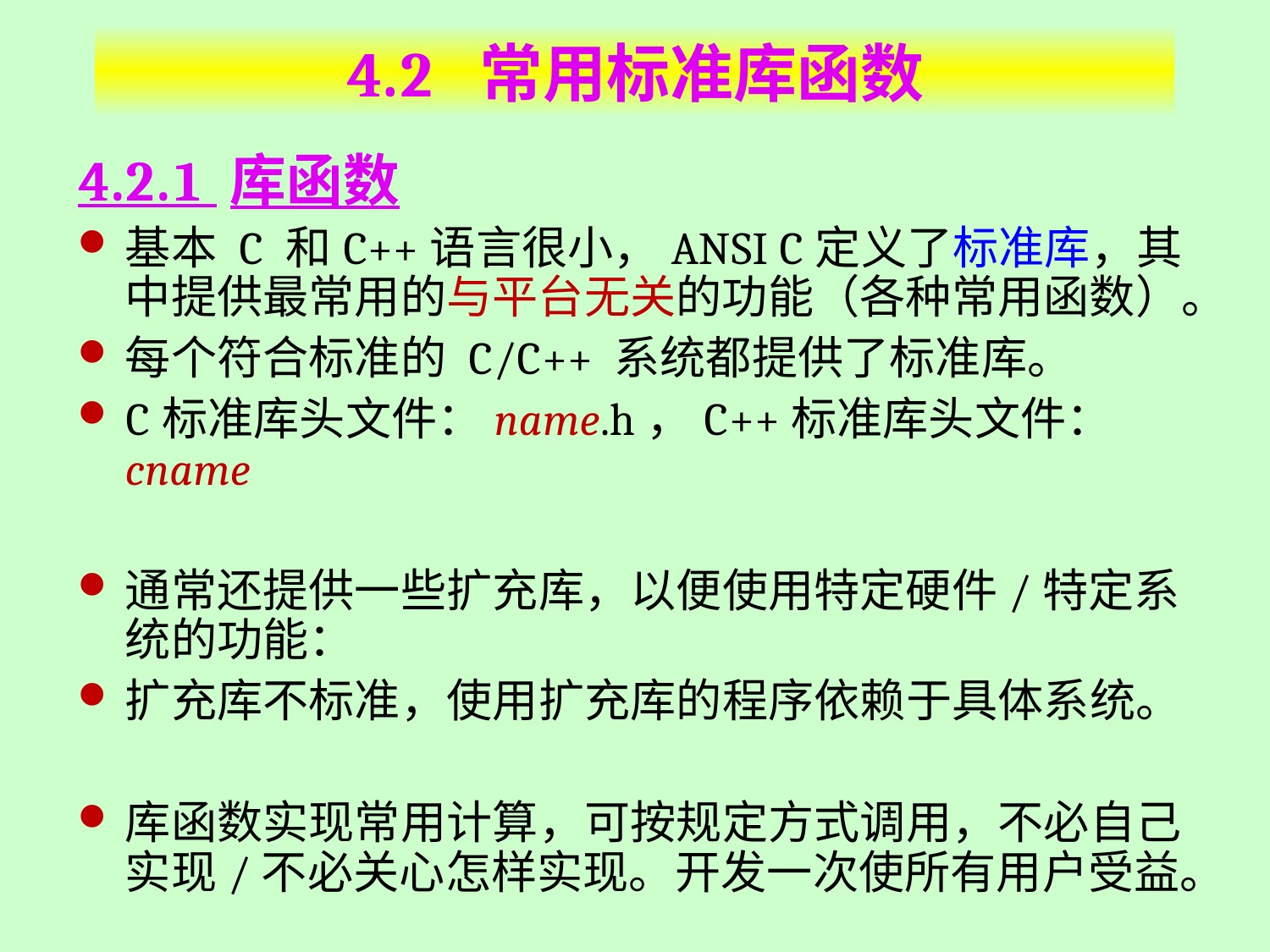

# 4.2  常用标准库函数
4.2.1 库函数
基本 C 和C++语言很小，ANSI C定义了标准库，其中提供最常用的与平台无关的功能（各种常用函数）。
每个符合标准的 C/C++ 系统都提供了标准库。
C标准库头文件：name.h，C++标准库头文件：cname

通常还提供一些扩充库，以便使用特定硬件/特定系统的功能：
扩充库不标准，使用扩充库的程序依赖于具体系统。

库函数实现常用计算，可按规定方式调用，不必自己实现/不必关心怎样实现。开发一次使所有用户受益。
43